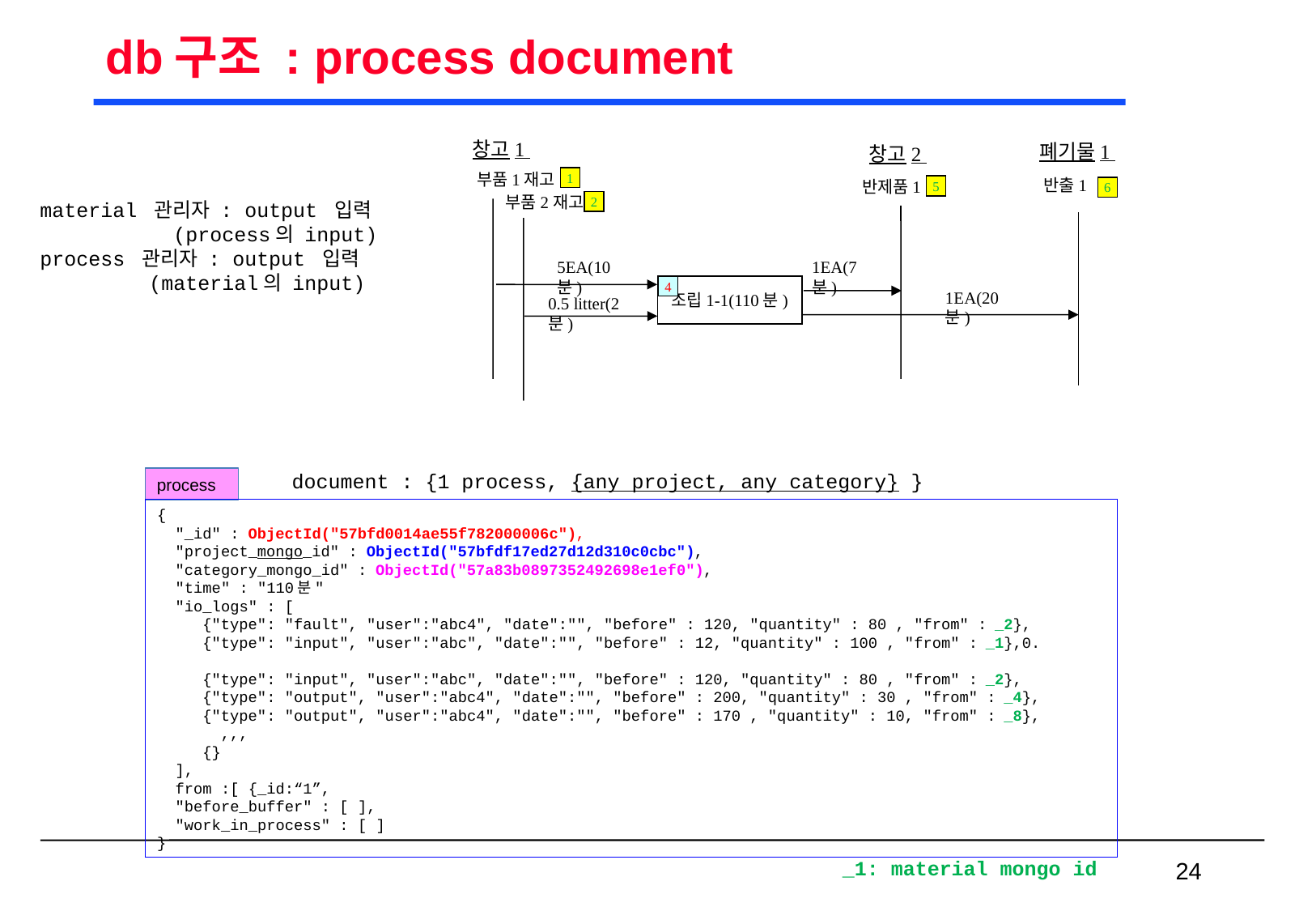

# db구조 : process document
창고1
폐기물1
창고2
부품1재고
1
반출1
반제품1
5
6
부품2재고
material 관리자 : output 입력
           (process의 input)
process 관리자 : output 입력
         (material의 input)
2

1EA(7분)
5EA(10분)
조립1-1(110분)
4
1EA(20분)

0.5 litter(2분)

document : {1 process, {any project, any category} }
process
{
  "_id" : ObjectId("57bfd0014ae55f782000006c"),
  "project_mongo_id" : ObjectId("57bfdf17ed27d12d310c0cbc"),
  "category_mongo_id" : ObjectId("57a83b0897352492698e1ef0"),
  "time" : "110분"
  "io_logs" : [
     {"type": "fault", "user":"abc4", "date":"", "before" : 120, "quantity" : 80 , "from" : _2},
     {"type": "input", "user":"abc", "date":"", "before" : 12, "quantity" : 100 , "from" : _1},0.

     {"type": "input", "user":"abc", "date":"", "before" : 120, "quantity" : 80 , "from" : _2},
     {"type": "output", "user":"abc4", "date":"", "before" : 200, "quantity" : 30 , "from" : _4},
     {"type": "output", "user":"abc4", "date":"", "before" : 170 , "quantity" : 10, "from" : _8},
       ,,,
     {}
  ],
  from :[ {_id:“1”,
  "before_buffer" : [ ],
  "work_in_process" : [ ]
}
_1: material mongo id
 24